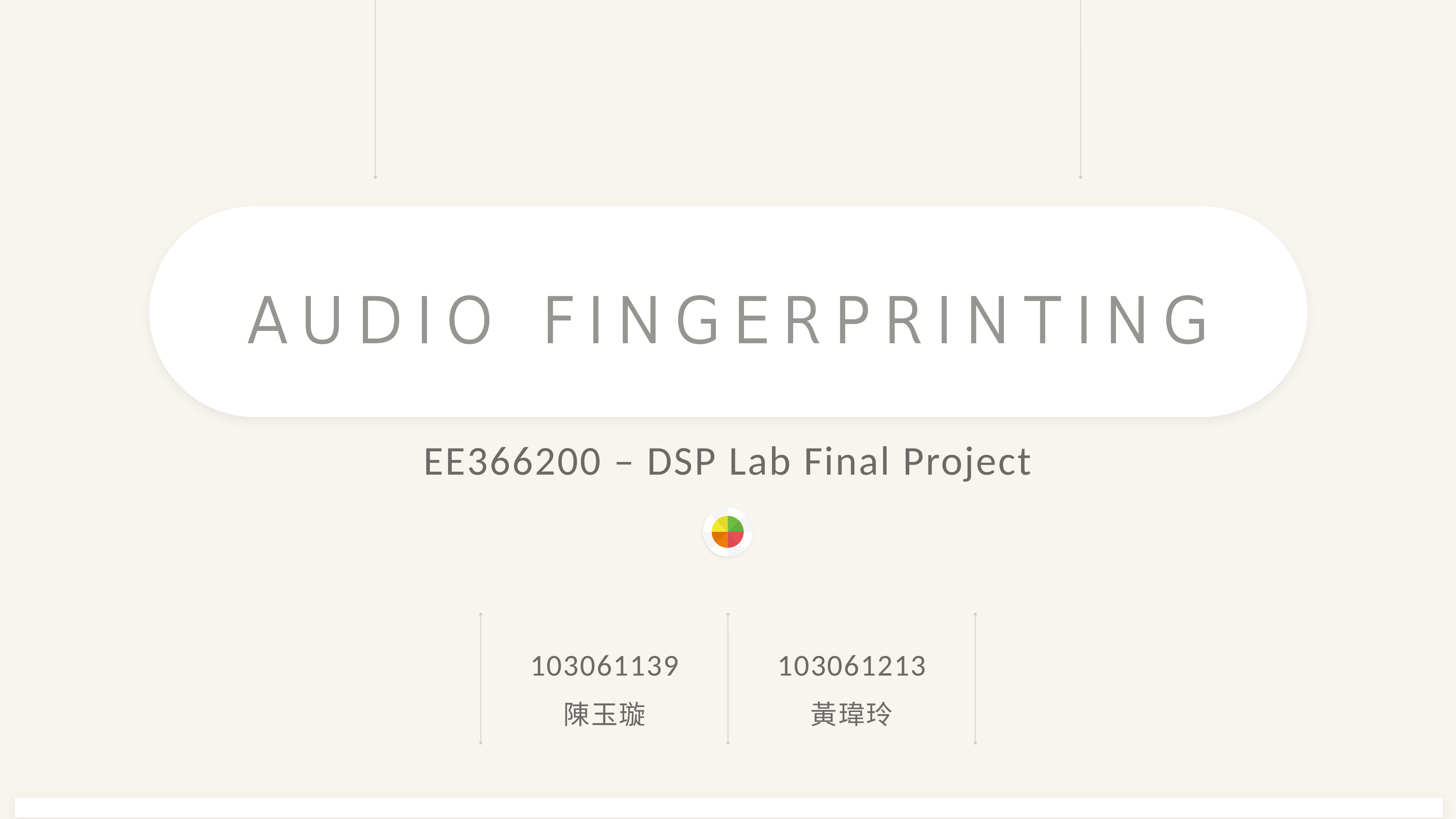

Audio fingerprinting
EE366200 – DSP Lab Final Project
103061139
陳玉璇
103061213
黃瑋玲